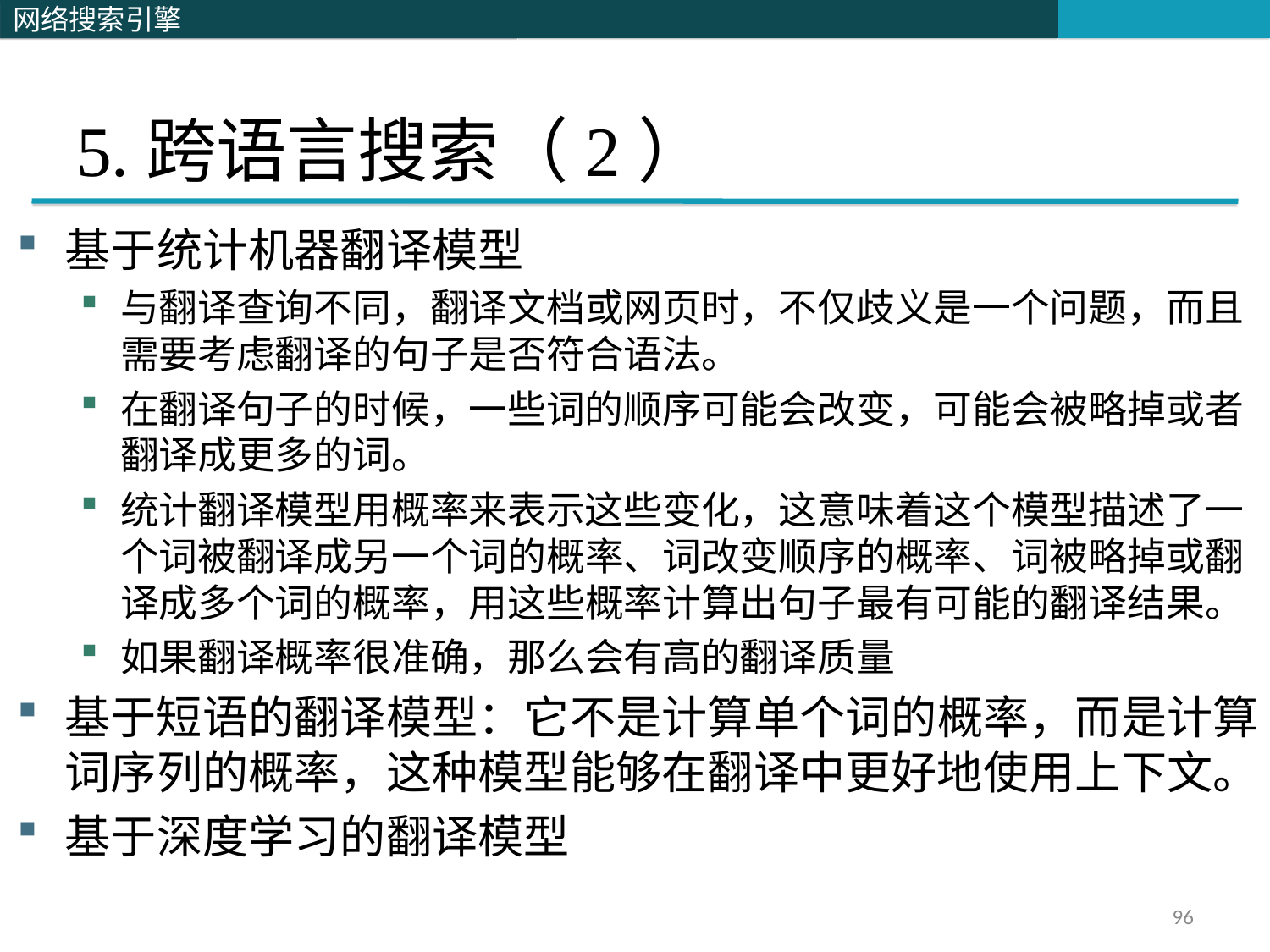

# 5.跨语言搜索（2）
基于统计机器翻译模型
与翻译查询不同，翻译文档或网页时，不仅歧义是一个问题，而且需要考虑翻译的句子是否符合语法。
在翻译句子的时候，一些词的顺序可能会改变，可能会被略掉或者翻译成更多的词。
统计翻译模型用概率来表示这些变化，这意味着这个模型描述了一个词被翻译成另一个词的概率、词改变顺序的概率、词被略掉或翻译成多个词的概率，用这些概率计算出句子最有可能的翻译结果。
如果翻译概率很准确，那么会有高的翻译质量
基于短语的翻译模型：它不是计算单个词的概率，而是计算词序列的概率，这种模型能够在翻译中更好地使用上下文。
基于深度学习的翻译模型

96